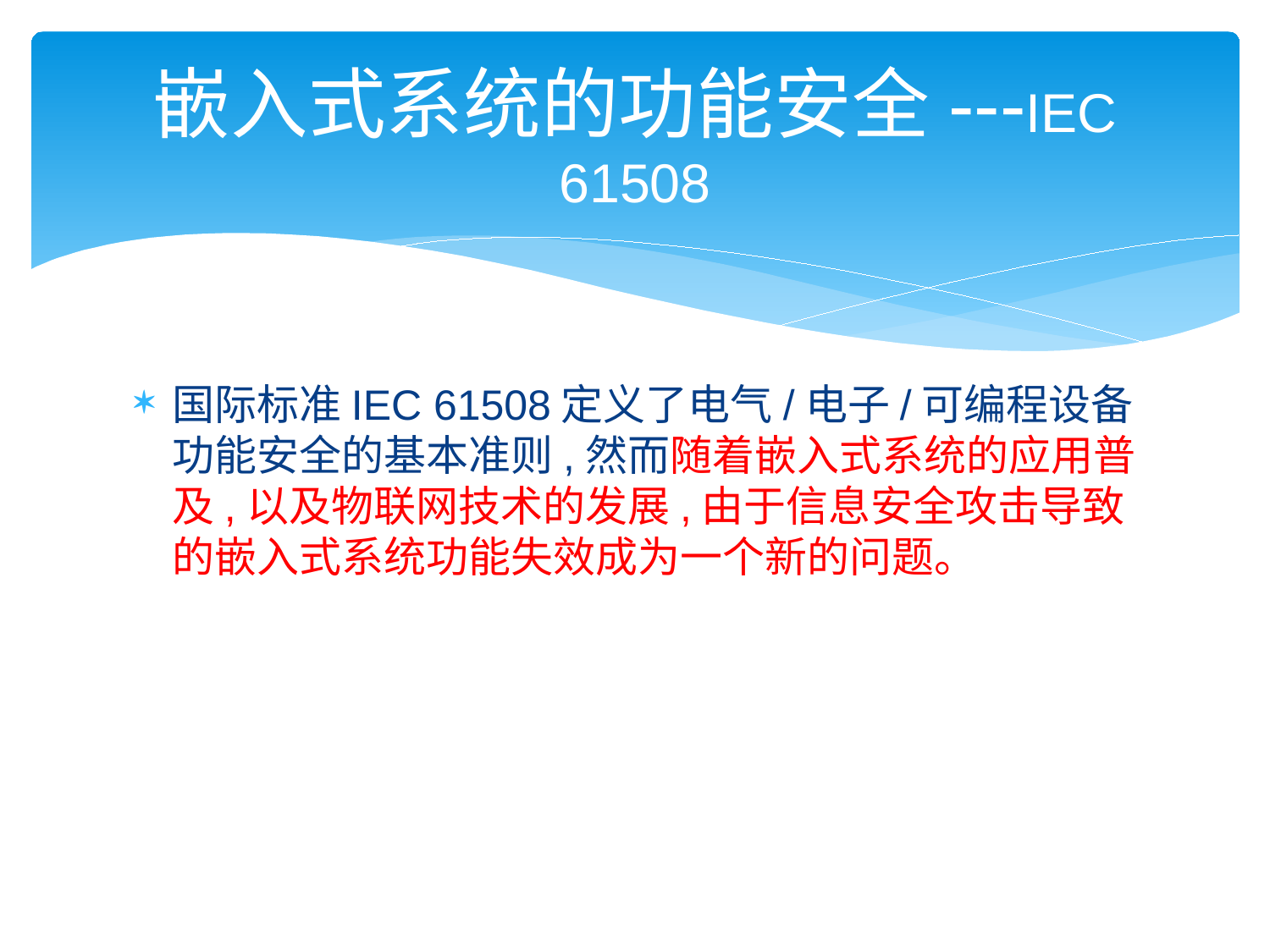

# 嵌入式系统的功能安全---IEC 61508
国际标准IEC 61508定义了电气/电子/可编程设备功能安全的基本准则,然而随着嵌入式系统的应用普及,以及物联网技术的发展,由于信息安全攻击导致的嵌入式系统功能失效成为一个新的问题。